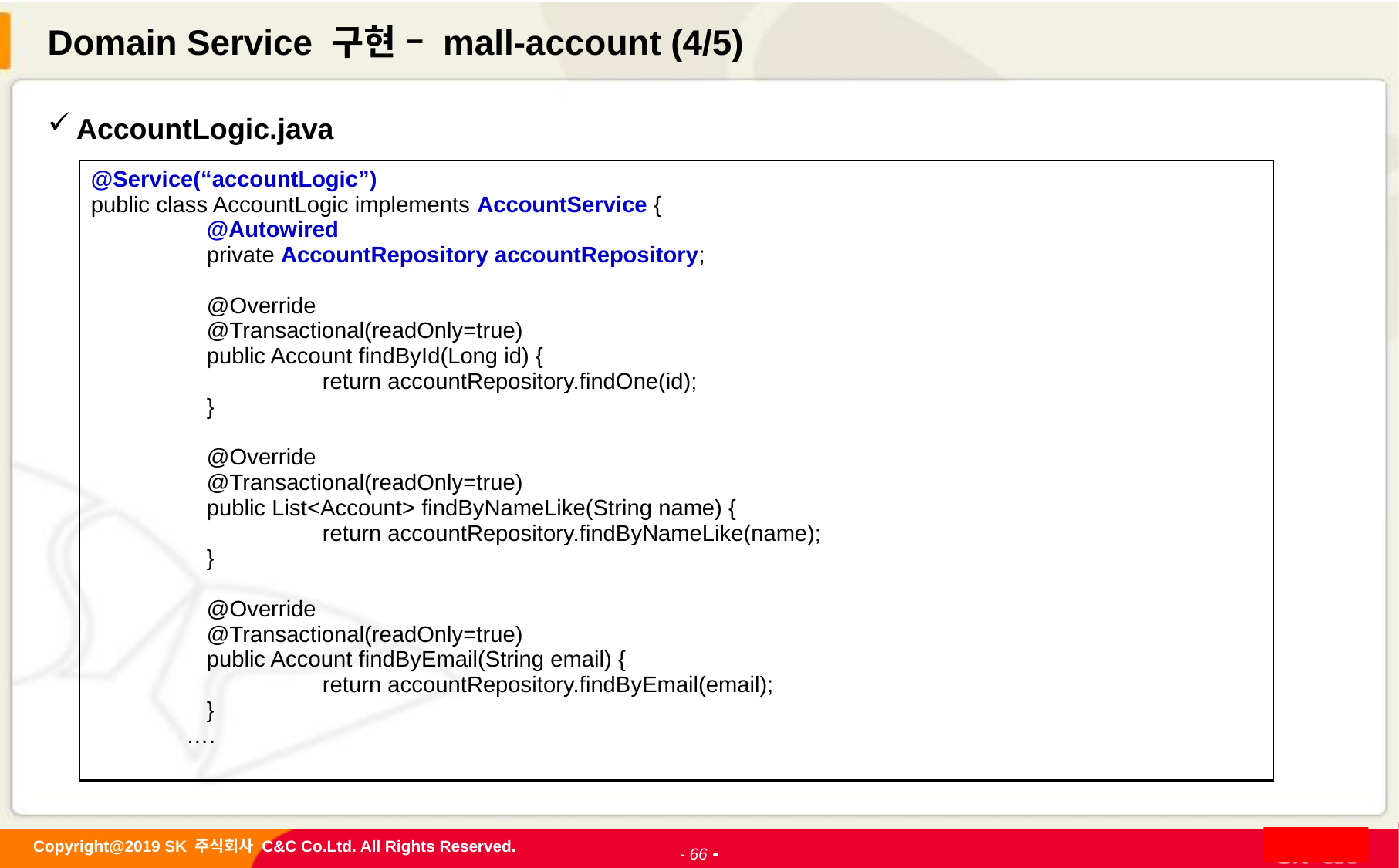

# Domain Service 구현 – mall-account (4/5)
AccountLogic.java
| @Service(“accountLogic”) public class AccountLogic implements AccountService { @Autowired private AccountRepository accountRepository; @Override @Transactional(readOnly=true) public Account findById(Long id) { return accountRepository.findOne(id); } @Override @Transactional(readOnly=true) public List<Account> findByNameLike(String name) { return accountRepository.findByNameLike(name); } @Override @Transactional(readOnly=true) public Account findByEmail(String email) { return accountRepository.findByEmail(email); } …. |
| --- |